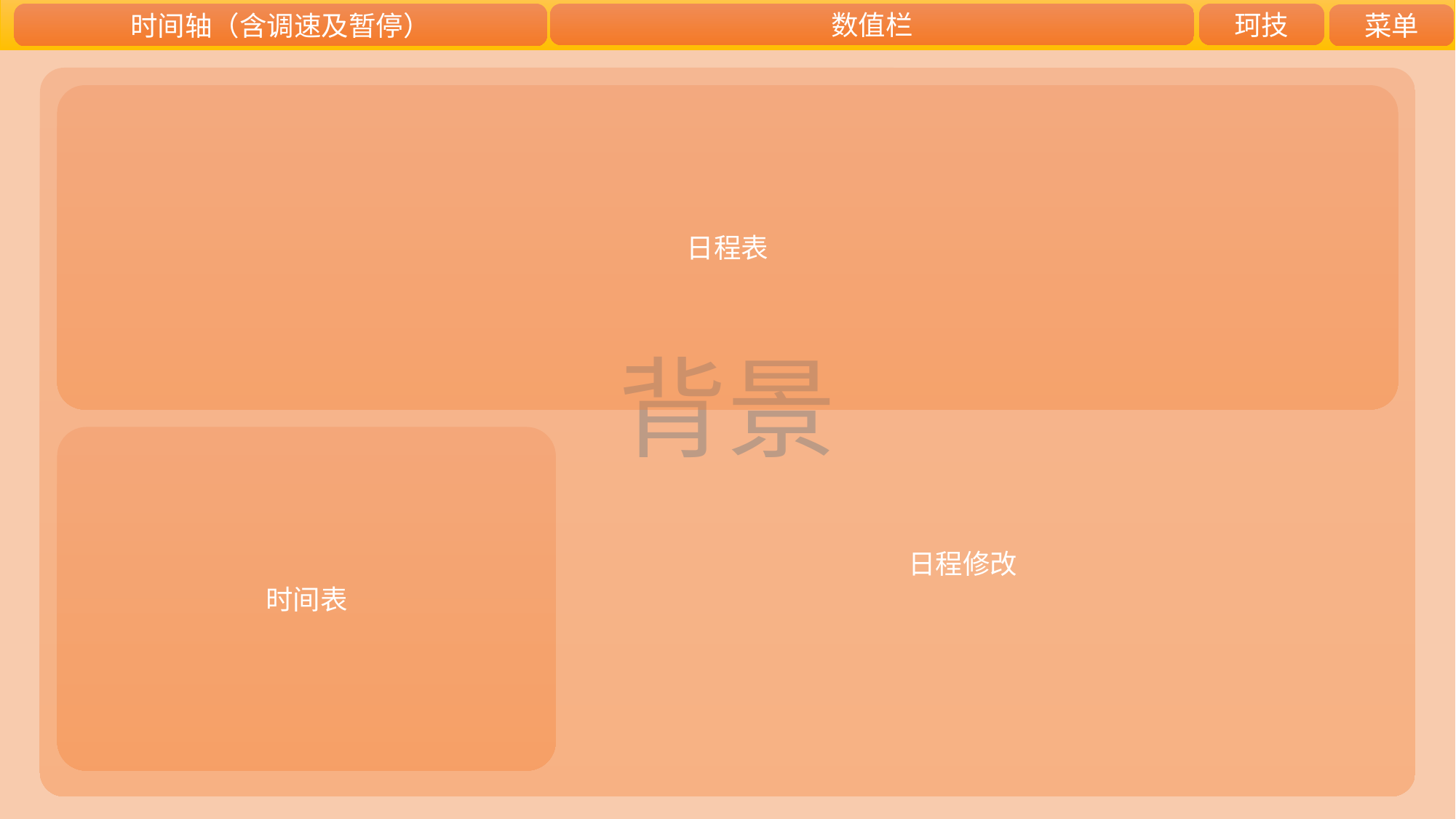

时间轴（含调速及暂停）
数值栏
珂技
菜单

                                                                           日程修改
日程表
背景
时间表